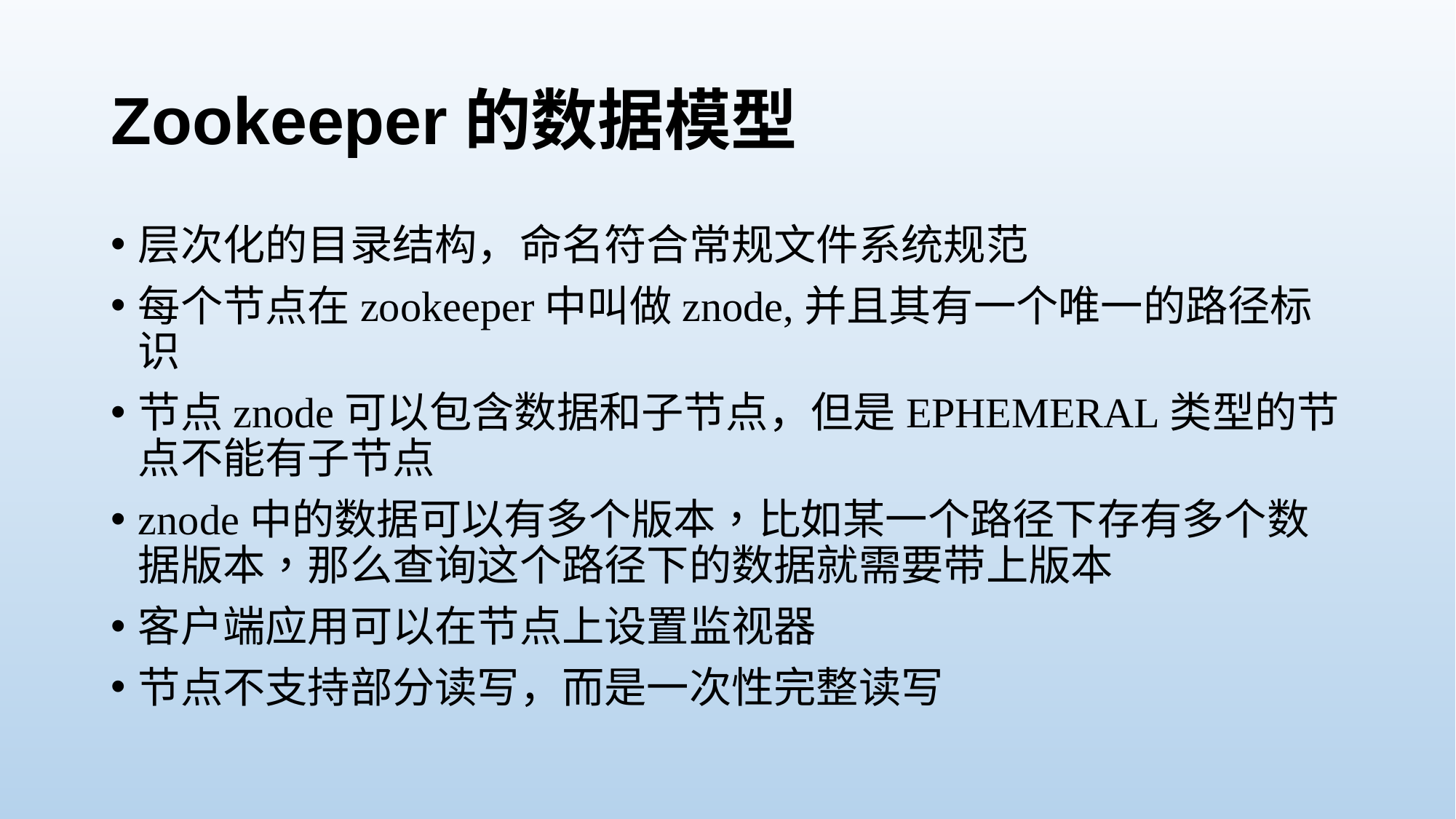

# Zookeeper的数据模型
层次化的目录结构，命名符合常规文件系统规范
每个节点在zookeeper中叫做znode,并且其有一个唯一的路径标识
节点znode可以包含数据和子节点，但是EPHEMERAL类型的节点不能有子节点
znode中的数据可以有多个版本，比如某一个路径下存有多个数据版本，那么查询这个路径下的数据就需要带上版本
客户端应用可以在节点上设置监视器
节点不支持部分读写，而是一次性完整读写